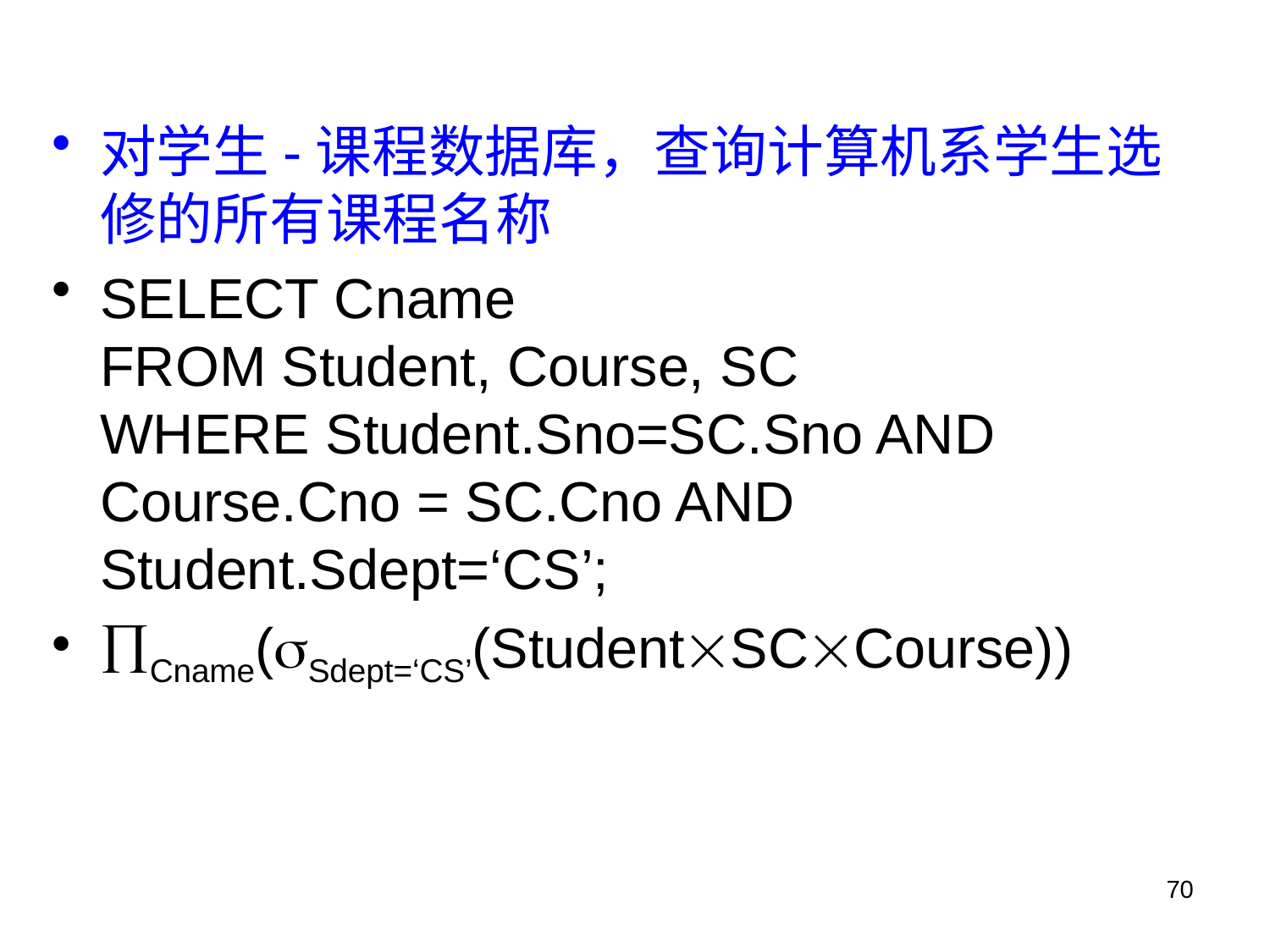

对学生-课程数据库，查询计算机系学生选修的所有课程名称
SELECT Cname
FROM Student, Course, SC
WHERE Student.Sno=SC.Sno AND Course.Cno = SC.Cno AND Student.Sdept=‘CS’;
∏Cname(σSdept=‘CS’(Student×SC×Course))

70